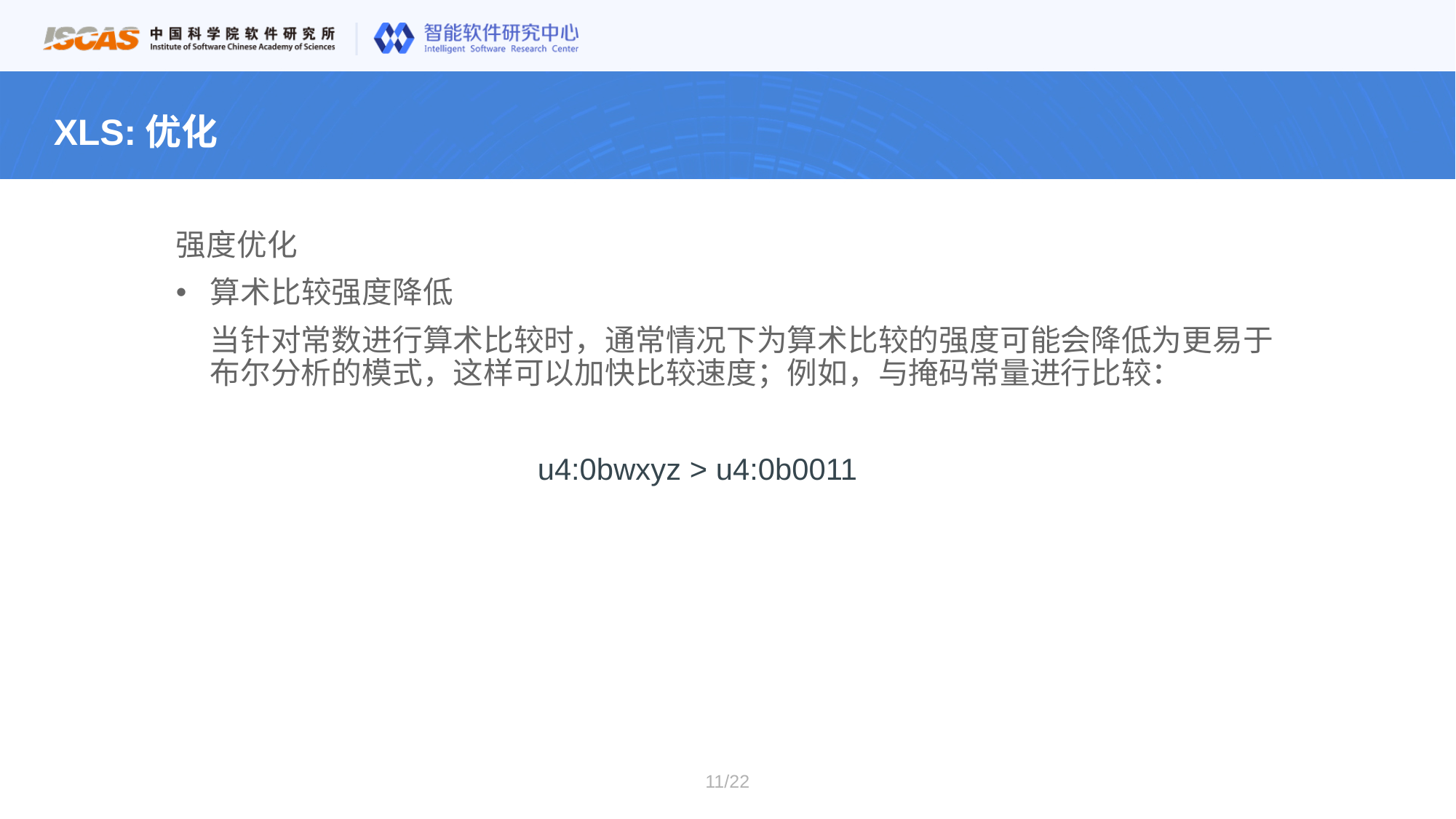

XLS:优化
强度优化
算术比较强度降低
当针对常数进行算术比较时，通常情况下为算术比较的强度可能会降低为更易于布尔分析的模式，这样可以加快比较速度；例如，与掩码常量进行比较：

			u4:0bwxyz > u4:0b0011

11/22